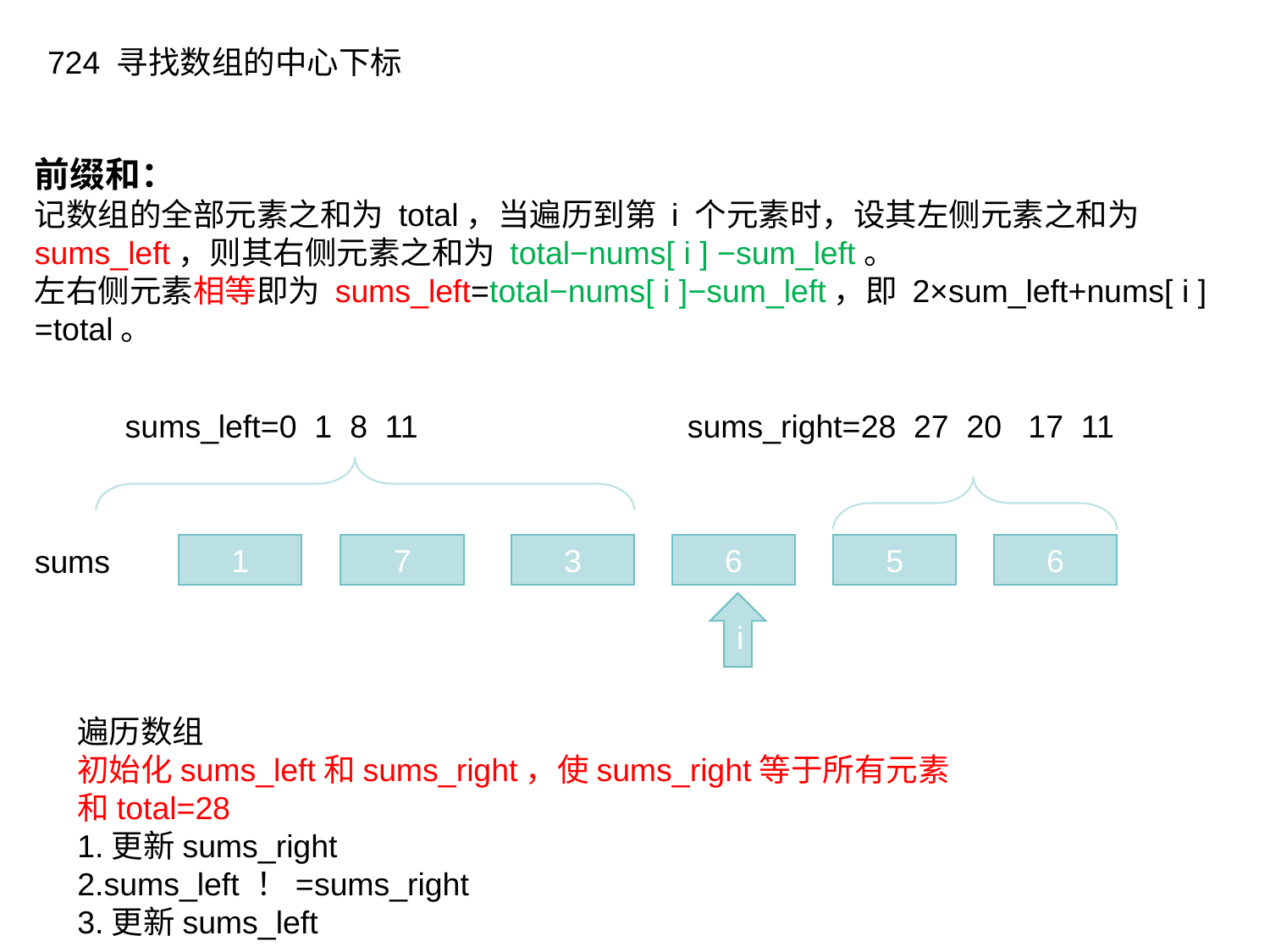

724 寻找数组的中心下标
前缀和：
记数组的全部元素之和为 total，当遍历到第 i 个元素时，设其左侧元素之和为 sums_left，则其右侧元素之和为 total−nums[ i ] −sum_left。
左右侧元素相等即为 sums_left=total−nums[ i ]−sum_left，即 2×sum_left+nums[ i ] =total。

sums_left=0  1  8  11
sums_right=28  27  20   17  11
sums
1
7
3
6
5
6
i
遍历数组
初始化sums_left和sums_right，使sums_right等于所有元素和total=28
1.更新sums_right
2.sums_left ！=sums_right
3.更新sums_left